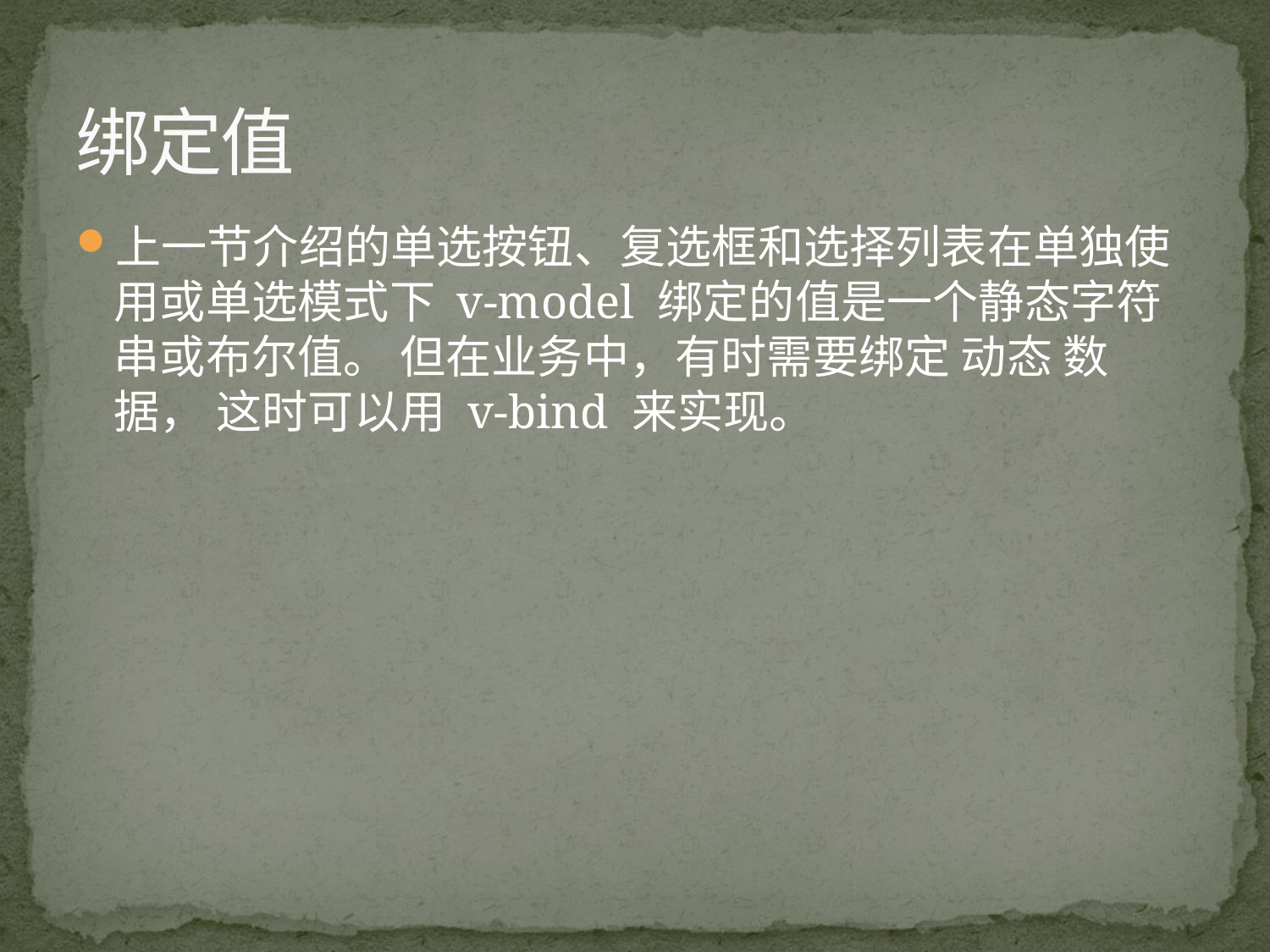

# 绑定值
上一节介绍的单选按钮、复选框和选择列表在单独使用或单选模式下 v-model 绑定的值是一个静态字符串或布尔值。 但在业务中，有时需要绑定 动态 数据， 这时可以用 v-bind 来实现。